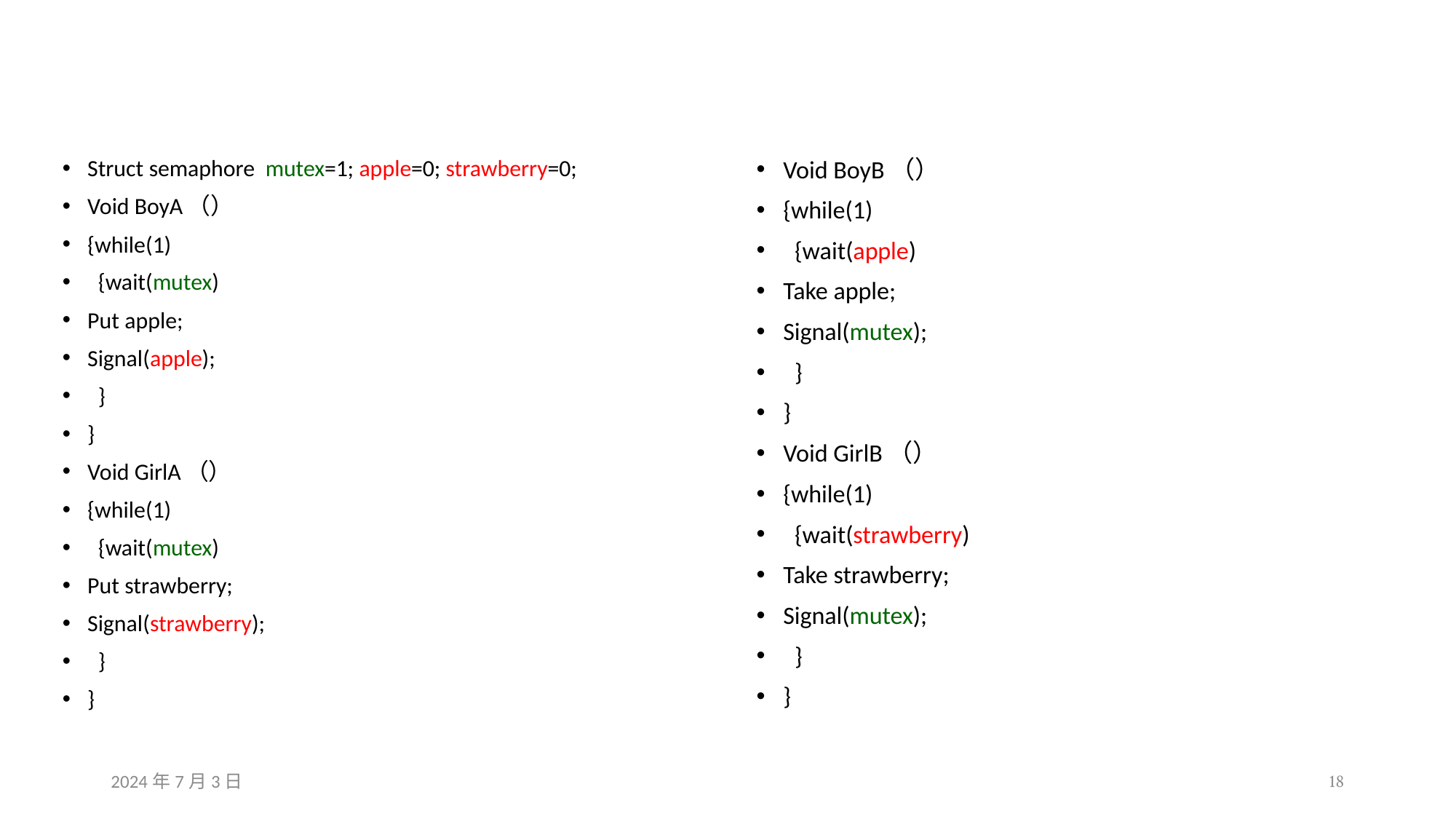

#
Struct semaphore  mutex=1; apple=0; strawberry=0;
Void BoyA（）
{while(1)
  {wait(mutex)
Put apple;
Signal(apple);
  }
}
Void GirlA（）
{while(1)
  {wait(mutex)
Put strawberry;
Signal(strawberry);
  }
}

Void BoyB（）
{while(1)
  {wait(apple)
Take apple;
Signal(mutex);
  }
}
Void GirlB（）
{while(1)
  {wait(strawberry)
Take strawberry;
Signal(mutex);
  }
}

2024年7月3日
18